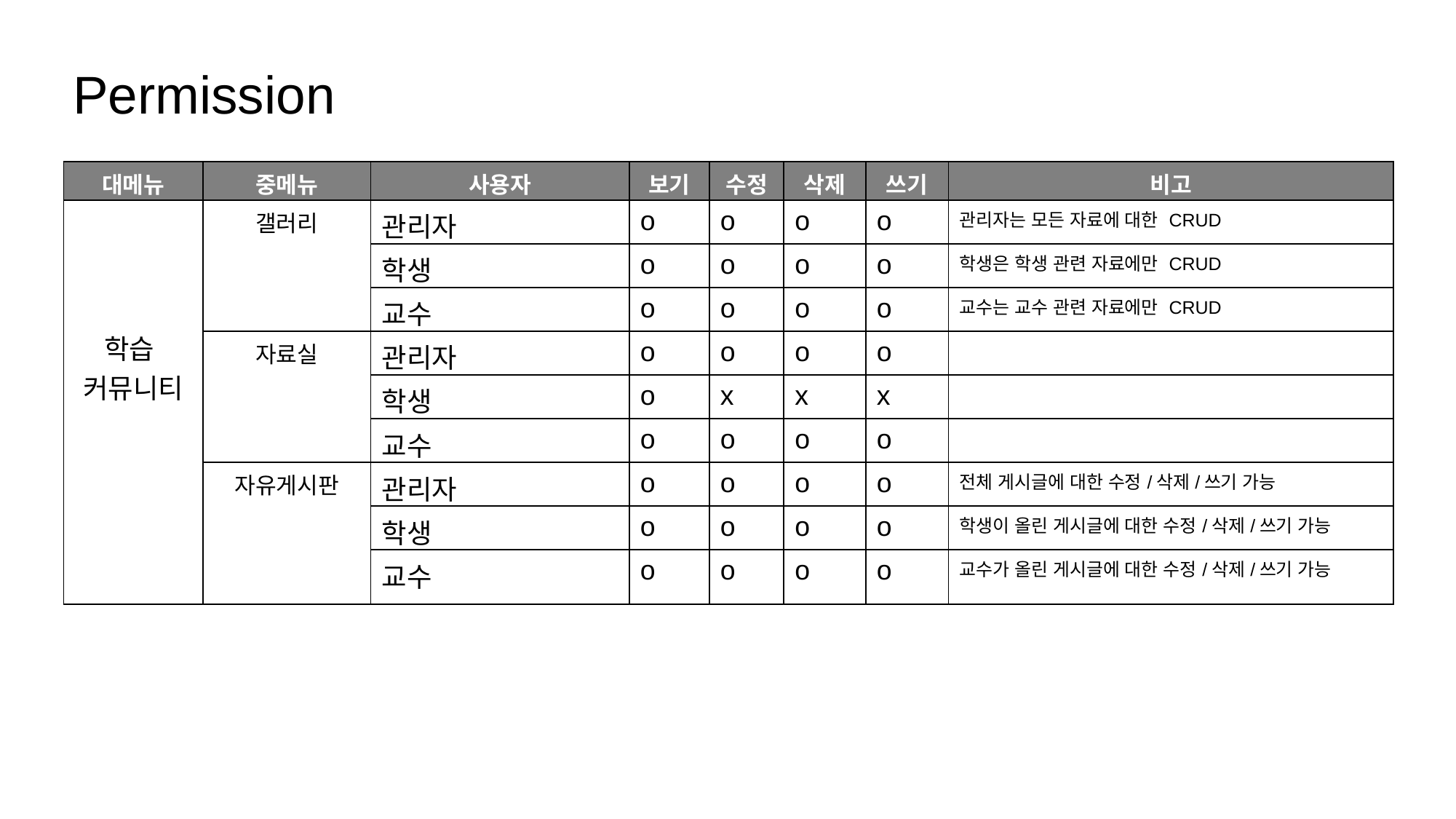

Permission
| 대메뉴 | 중메뉴 | 사용자 | 보기 | 수정 | 삭제 | 쓰기 | 비고 |
| --- | --- | --- | --- | --- | --- | --- | --- |
| 학습 커뮤니티 | 갤러리 | 관리자 | o | o | o | o | 관리자는 모든 자료에 대한 CRUD |
|  |  | 학생 | o | o | o | o | 학생은 학생 관련 자료에만 CRUD |
|  |  | 교수 | o | o | o | o | 교수는 교수 관련 자료에만 CRUD |
|  | 자료실 | 관리자 | o | o | o | o |  |
|  |  | 학생 | o | x | x | x |  |
|  |  | 교수 | o | o | o | o |  |
|  | 자유게시판 | 관리자 | o | o | o | o | 전체 게시글에 대한 수정/삭제/쓰기 가능 |
|  |  | 학생 | o | o | o | o | 학생이 올린 게시글에 대한 수정/삭제/쓰기 가능 |
|  |  | 교수 | o | o | o | o | 교수가 올린 게시글에 대한 수정/삭제/쓰기 가능 |